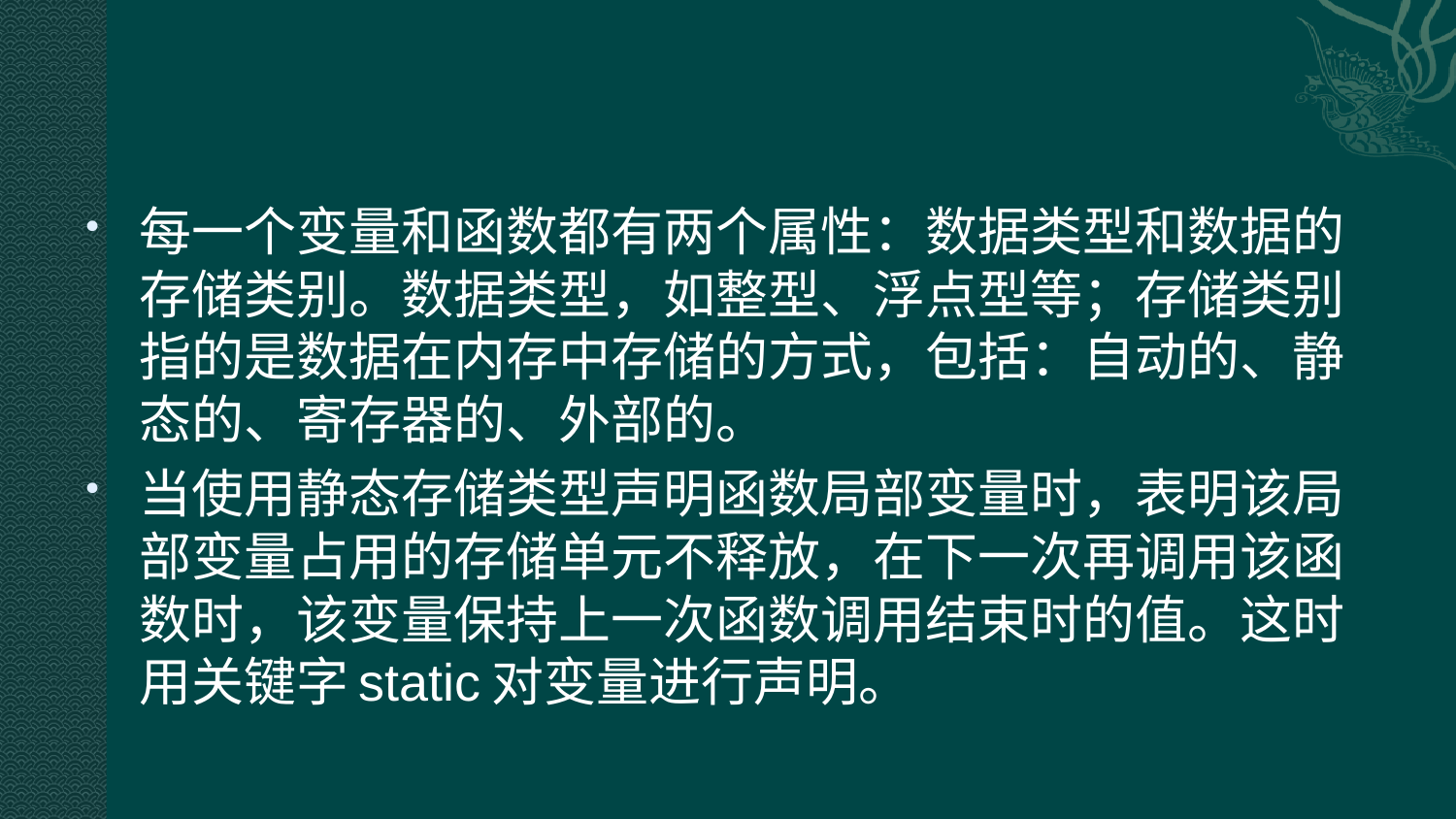

#
每一个变量和函数都有两个属性：数据类型和数据的存储类别。数据类型，如整型、浮点型等；存储类别指的是数据在内存中存储的方式，包括：自动的、静态的、寄存器的、外部的。
当使用静态存储类型声明函数局部变量时，表明该局部变量占用的存储单元不释放，在下一次再调用该函数时，该变量保持上一次函数调用结束时的值。这时用关键字static对变量进行声明。